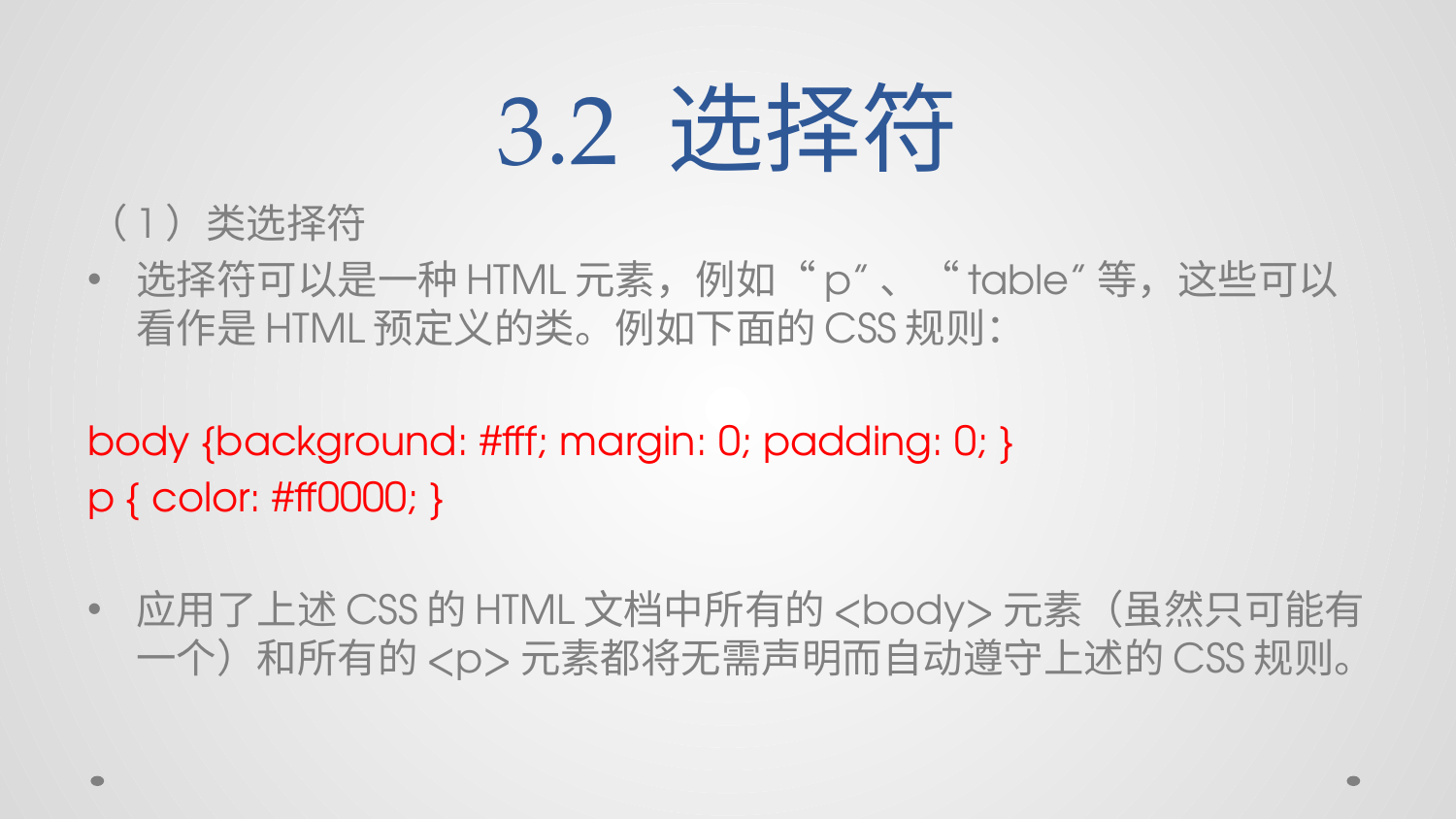

# 3.2 选择符
（1）类选择符
选择符可以是一种HTML元素，例如“p”、“table”等，这些可以看作是HTML预定义的类。例如下面的CSS规则：

body {background: #fff; margin: 0; padding: 0; }
p { color: #ff0000; }

应用了上述CSS的HTML文档中所有的<body>元素（虽然只可能有一个）和所有的<p>元素都将无需声明而自动遵守上述的CSS规则。